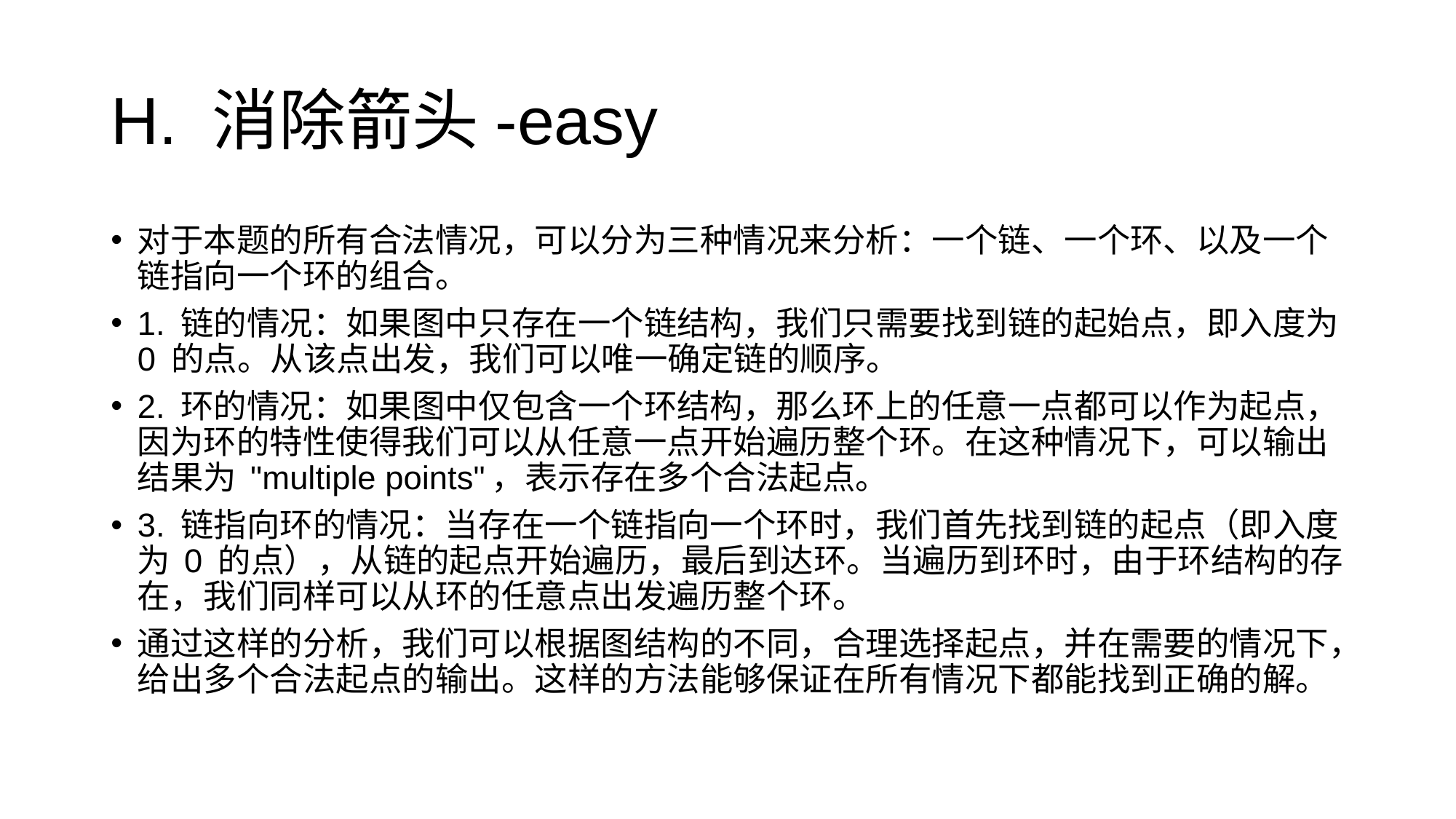

# H. 消除箭头-easy
对于本题的所有合法情况，可以分为三种情况来分析：一个链、一个环、以及一个链指向一个环的组合。
1. 链的情况：如果图中只存在一个链结构，我们只需要找到链的起始点，即入度为 0 的点。从该点出发，我们可以唯一确定链的顺序。
2. 环的情况：如果图中仅包含一个环结构，那么环上的任意一点都可以作为起点，因为环的特性使得我们可以从任意一点开始遍历整个环。在这种情况下，可以输出结果为 "multiple points"，表示存在多个合法起点。
3. 链指向环的情况：当存在一个链指向一个环时，我们首先找到链的起点（即入度为 0 的点），从链的起点开始遍历，最后到达环。当遍历到环时，由于环结构的存在，我们同样可以从环的任意点出发遍历整个环。
通过这样的分析，我们可以根据图结构的不同，合理选择起点，并在需要的情况下，给出多个合法起点的输出。这样的方法能够保证在所有情况下都能找到正确的解。